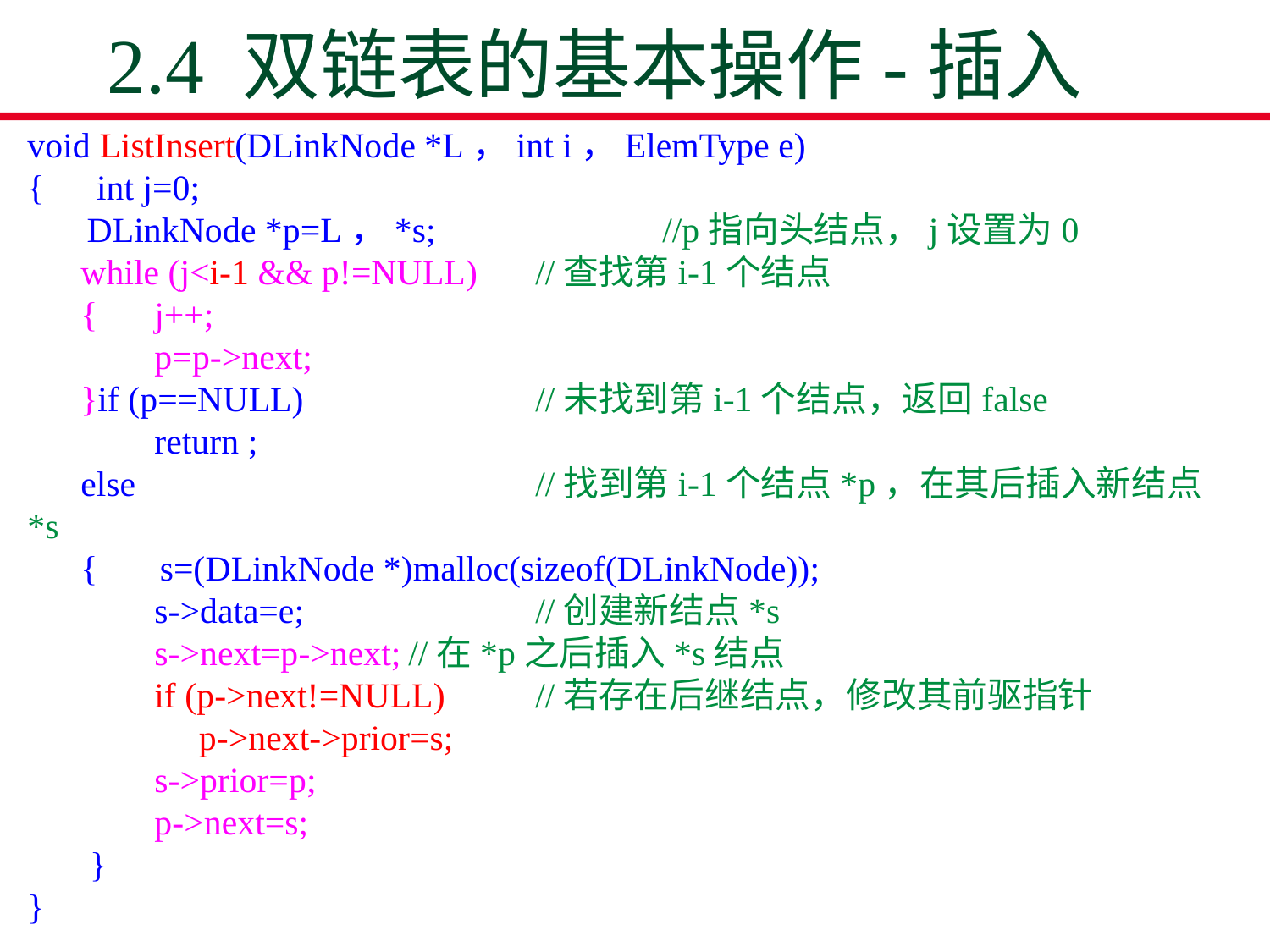

2.4 双链表的基本操作-插入
void ListInsert(DLinkNode *L，int i，ElemType e)
{　int j=0;
　  DLinkNode *p=L，*s;	      	//p指向头结点，j设置为0
      while (j<i-1 && p!=NULL)	//查找第i-1个结点
      {	j++;
	p=p->next;
      }if (p==NULL)		//未找到第i-1个结点，返回false
	return ;
      else				//找到第i-1个结点*p，在其后插入新结点*s
      {       s=(DLinkNode *)malloc(sizeof(DLinkNode));
	s->data=e;		//创建新结点*s
	s->next=p->next;	//在*p之后插入*s结点
	if (p->next!=NULL)	//若存在后继结点，修改其前驱指针
   	     p->next->prior=s;
	s->prior=p;
	p->next=s;
       }
}